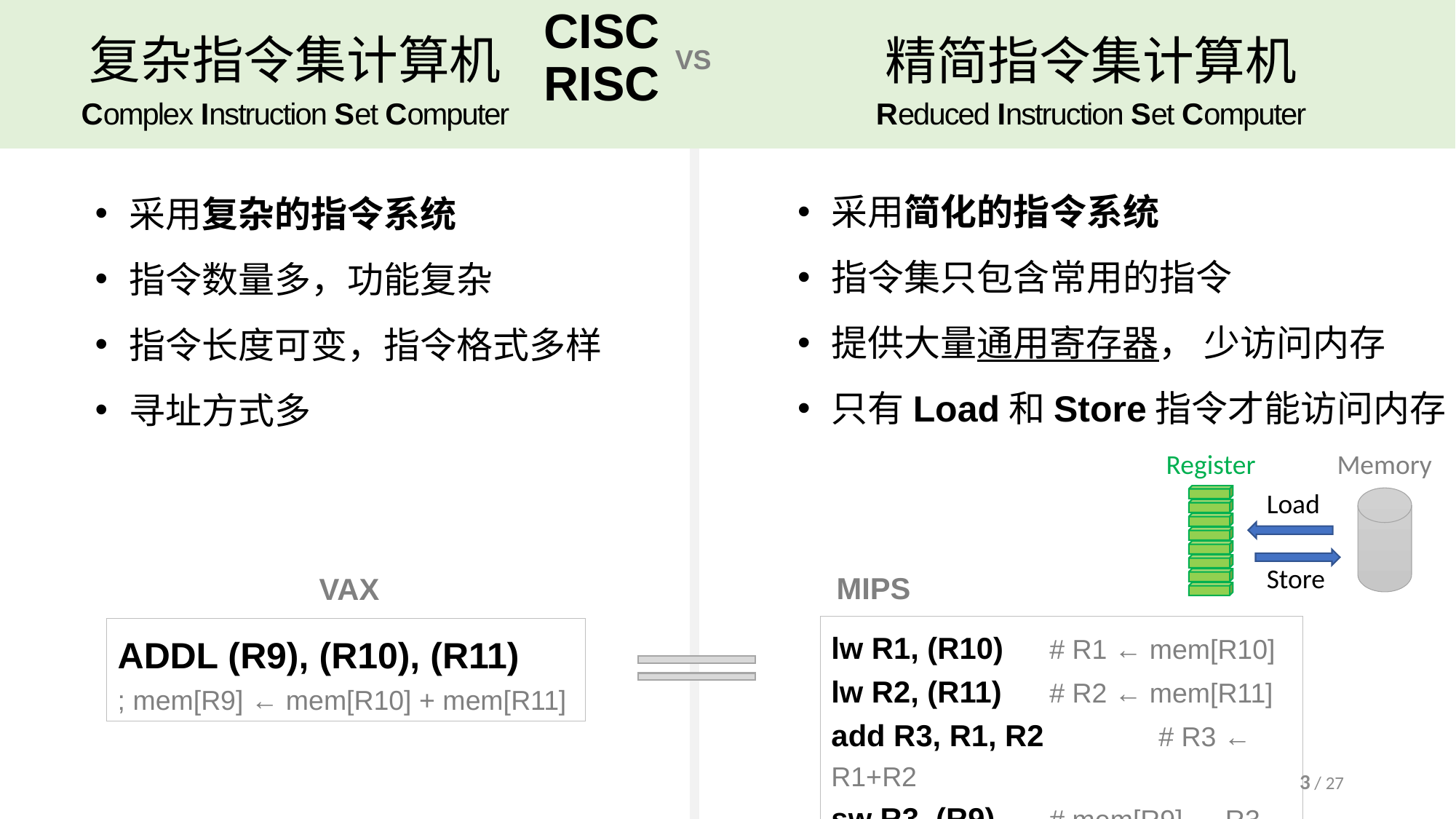

# CISC       RISC
复杂指令集计算机
Complex Instruction Set Computer
精简指令集计算机
Reduced Instruction Set Computer
VS
采用简化的指令系统
指令集只包含常用的指令
提供大量通用寄存器， 少访问内存
只有Load和Store指令才能访问内存
采用复杂的指令系统
指令数量多，功能复杂
指令长度可变，指令格式多样
寻址方式多
Register

Memory

Load

Store
MIPS
VAX
lw R1, (R10) 	# R1 ← mem[R10]
lw R2, (R11) 	# R2 ← mem[R11]
add R3, R1, R2 	# R3 ← R1+R2
sw R3, (R9) 	# mem[R9] ← R3
ADDL (R9), (R10), (R11)
; mem[R9] ← mem[R10] + mem[R11]

3 / 27